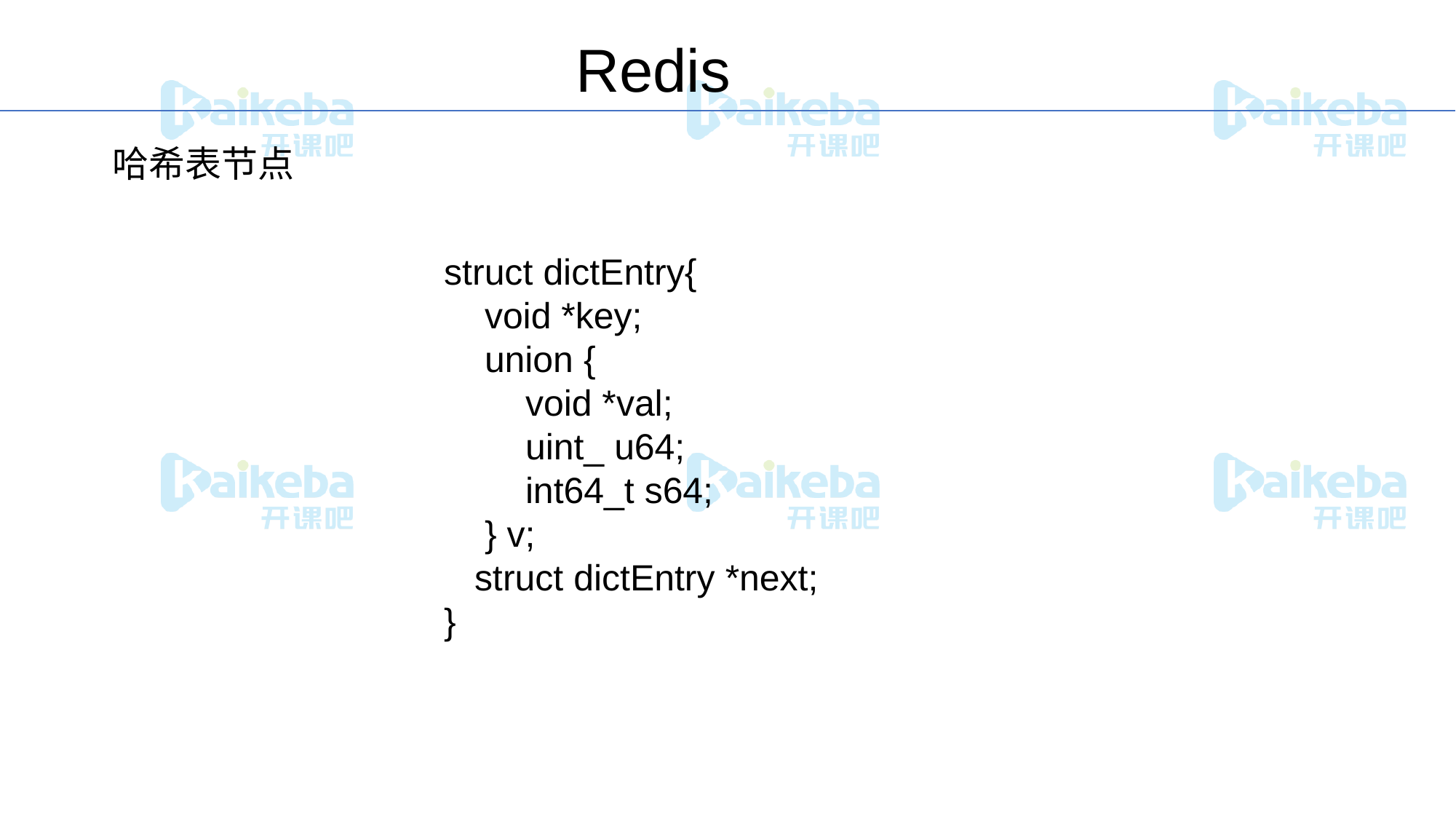

Redis
哈希表节点

struct dictEntry{
    void *key;
    union {
        void *val;
        uint_ u64;
        int64_t s64;
    } v;
   struct dictEntry *next;
}